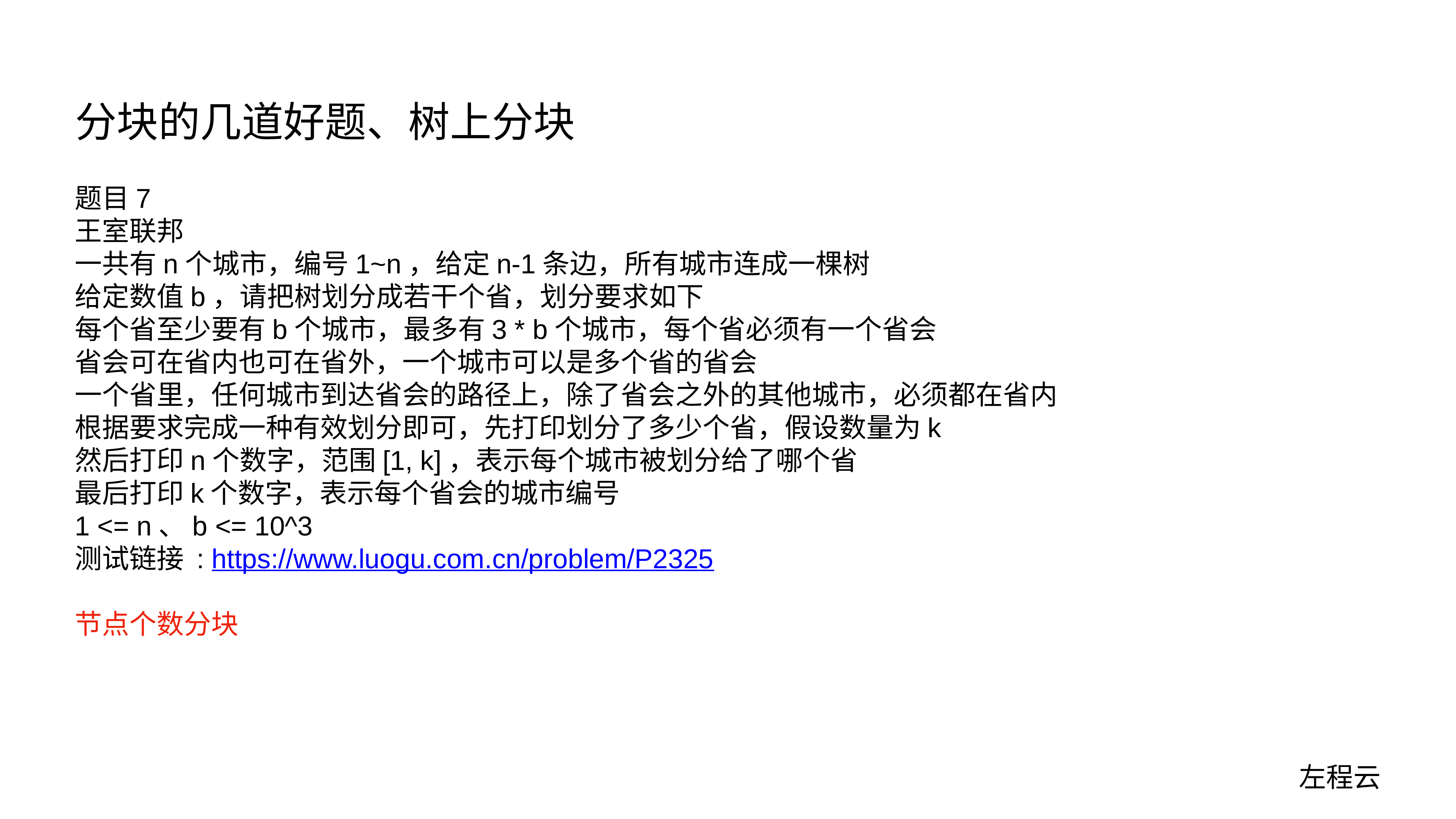

# 分块的几道好题、树上分块
题目7
王室联邦
一共有n个城市，编号1~n，给定n-1条边，所有城市连成一棵树
给定数值b，请把树划分成若干个省，划分要求如下
每个省至少要有b个城市，最多有3 * b个城市，每个省必须有一个省会
省会可在省内也可在省外，一个城市可以是多个省的省会
一个省里，任何城市到达省会的路径上，除了省会之外的其他城市，必须都在省内
根据要求完成一种有效划分即可，先打印划分了多少个省，假设数量为k
然后打印n个数字，范围[1, k]，表示每个城市被划分给了哪个省
最后打印k个数字，表示每个省会的城市编号
1 <= n、b <= 10^3
测试链接 : https://www.luogu.com.cn/problem/P2325

节点个数分块
左程云